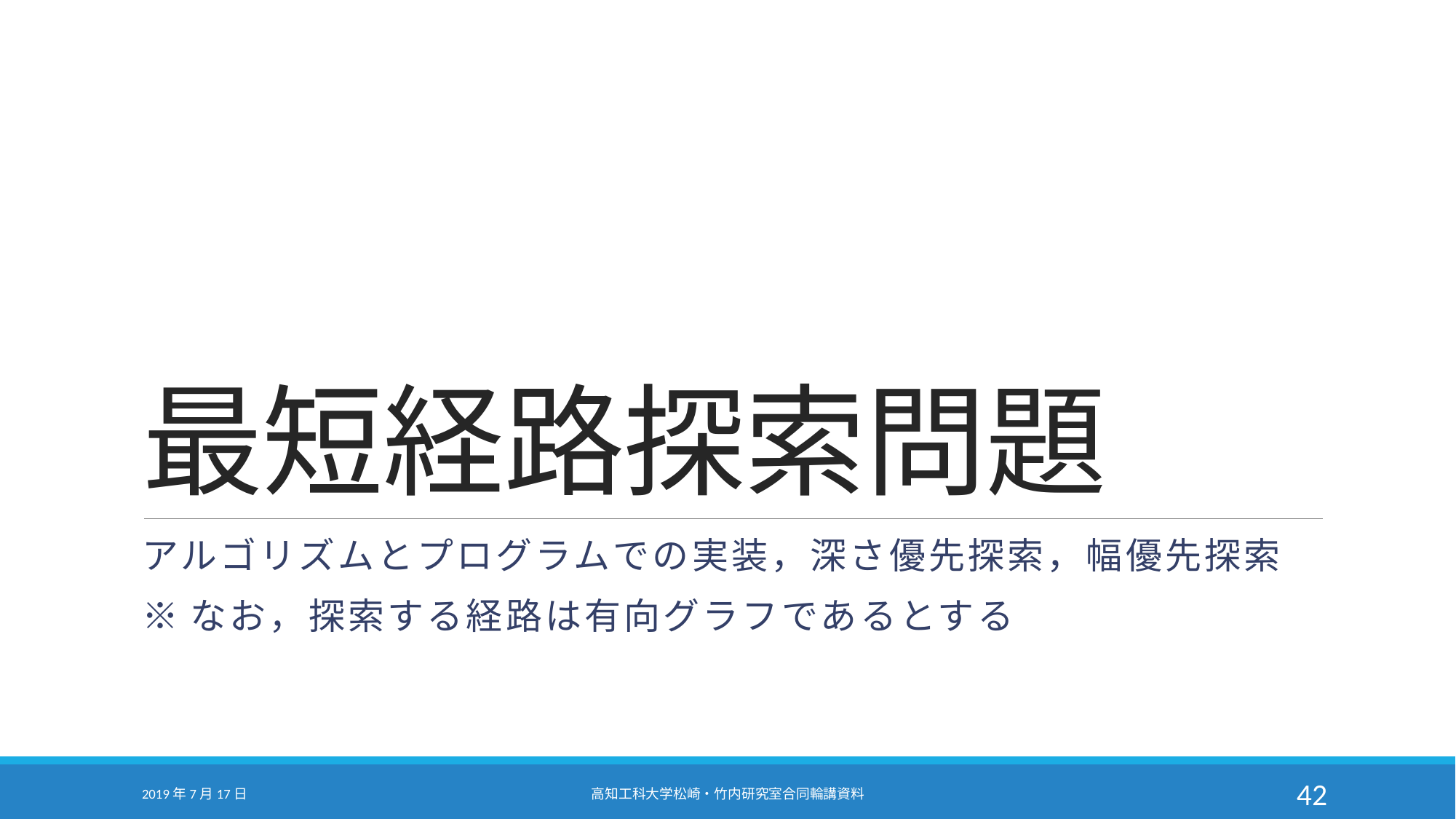

# 最短経路探索問題
アルゴリズムとプログラムでの実装，深さ優先探索，幅優先探索
※なお，探索する経路は有向グラフであるとする
2019年7月17日
高知工科大学松崎・竹内研究室合同輪講資料
42